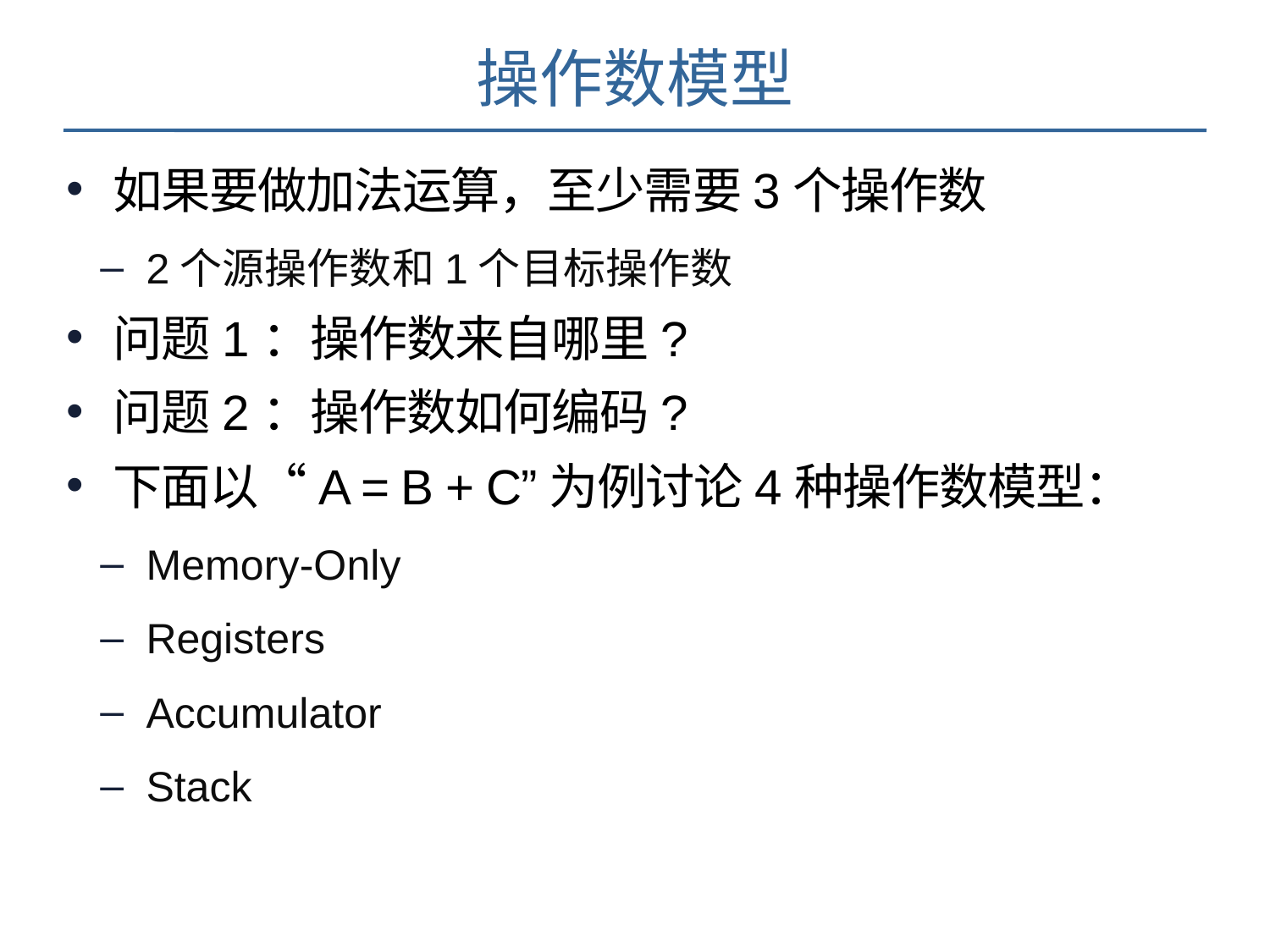

# 操作数模型
如果要做加法运算，至少需要3个操作数
2个源操作数和1个目标操作数
问题1：操作数来自哪里?
问题2：操作数如何编码?
下面以“A = B + C”为例讨论4种操作数模型：
Memory-Only
Registers
Accumulator
Stack